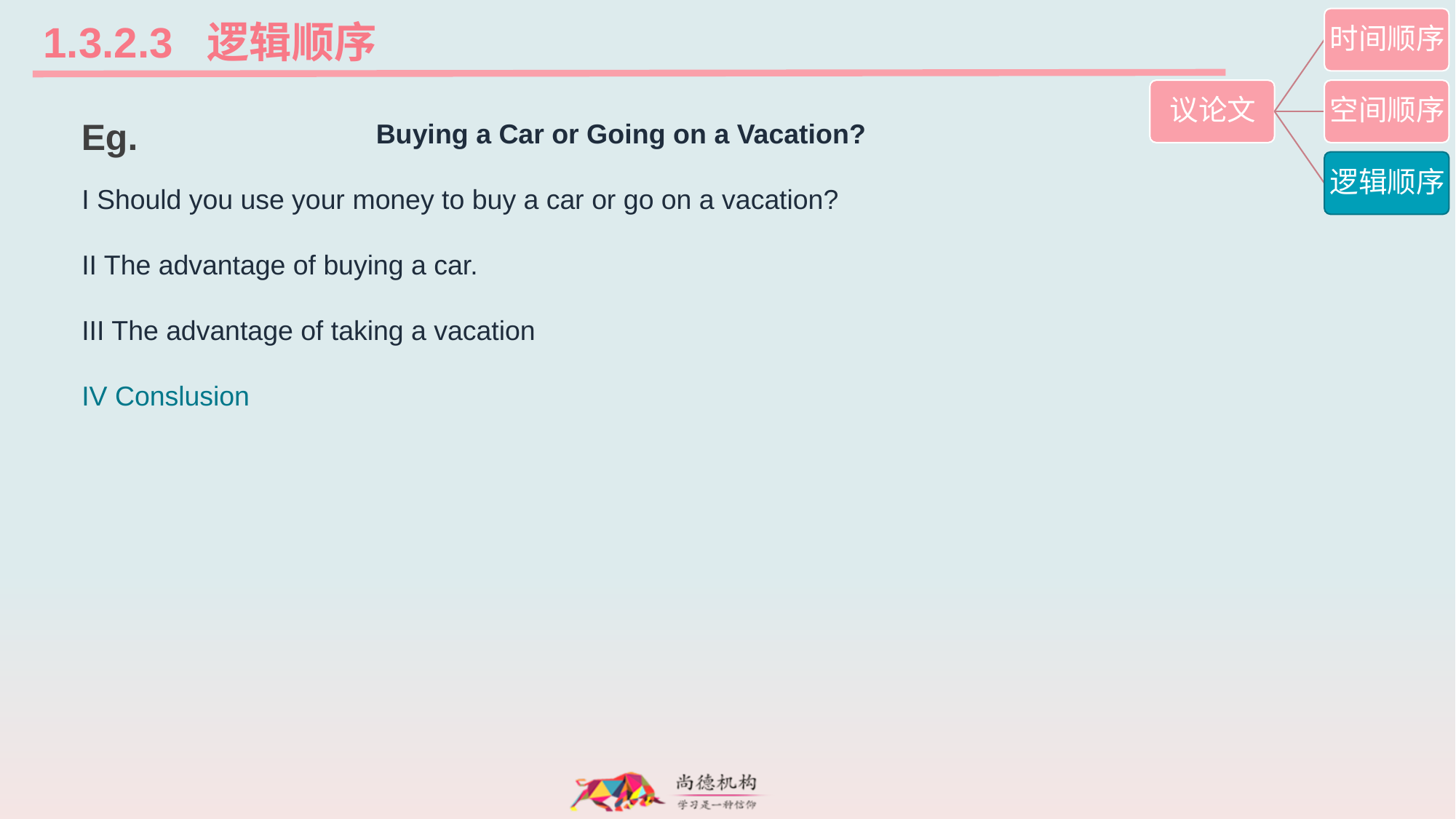

议论文

时间顺序

空间顺序

逻辑顺序
1.3.2.3  逻辑顺序
Eg.

Buying a Car or Going on a Vacation?

I Should you use your money to buy a car or go on a vacation?

II The advantage of buying a car.

III The advantage of taking a vacation

IV Conslusion